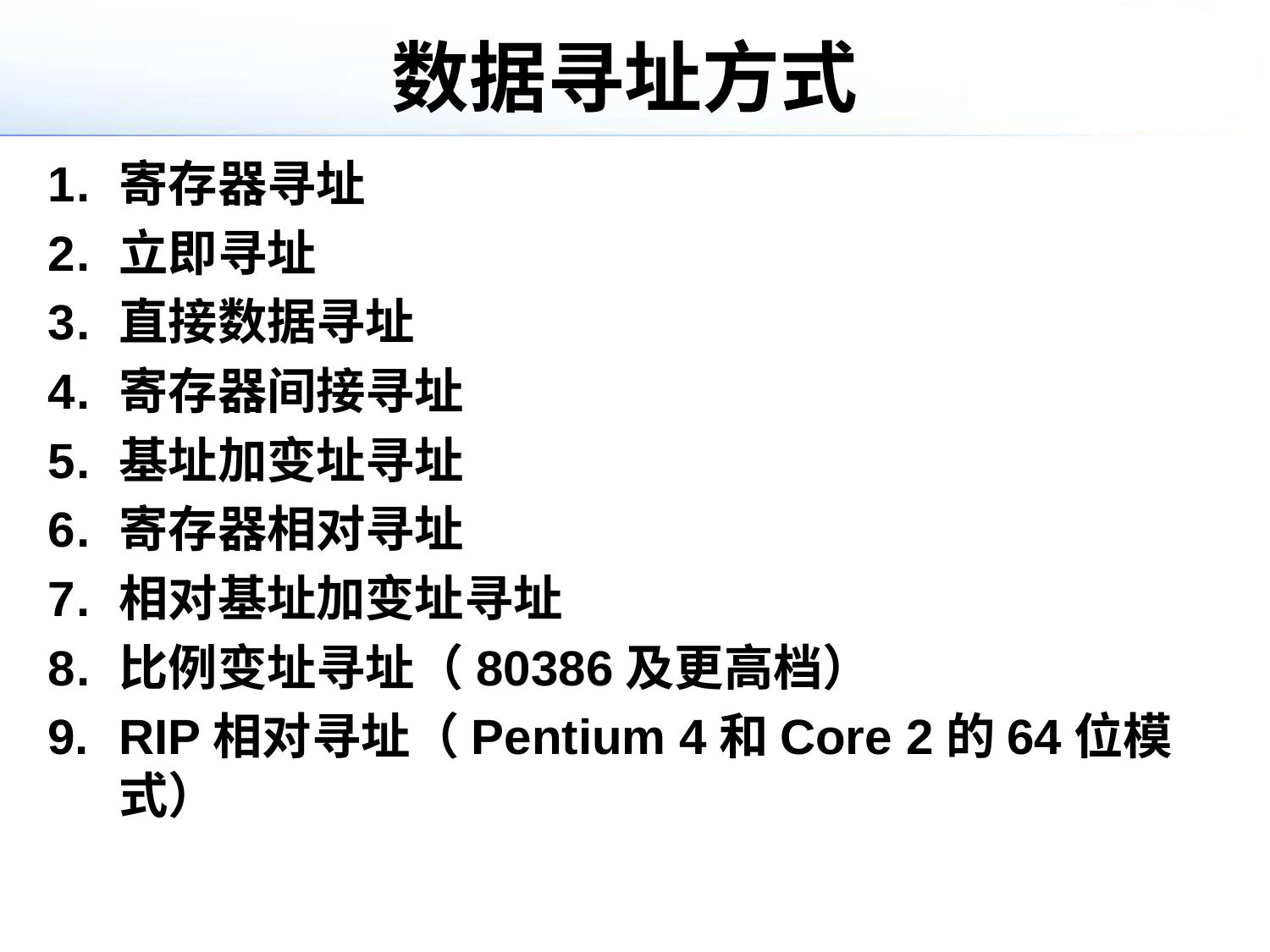

# 数据寻址方式
寄存器寻址
立即寻址
直接数据寻址
寄存器间接寻址
基址加变址寻址
寄存器相对寻址
相对基址加变址寻址
比例变址寻址（80386及更高档）
RIP相对寻址（Pentium 4和Core 2的64位模式）